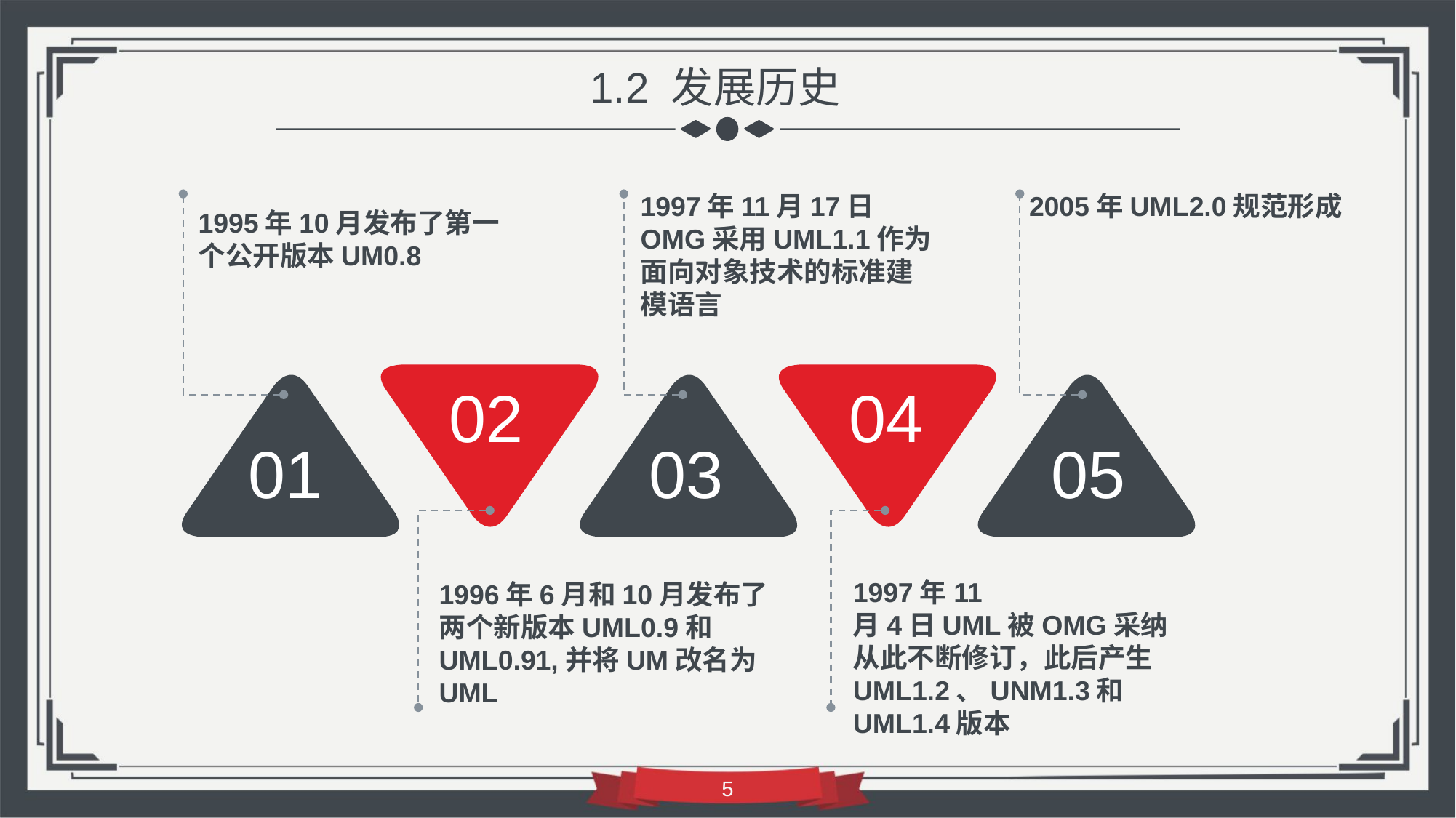

1.2 发展历史

1997年11月17日OMG采用UML1.1作为面向对象技术的标准建模语言
2005年UML2.0规范形成

1995年10月发布了第一个公开版本UM0.8

02
04

01
03
05

1997年11
月4日UML被OMG采纳从此不断修订，此后产生UML1.2、UNM1.3和UML1.4版本
1996年6月和10月发布了两个新版本UML0.9和UML0.91,并将UM改名为UML